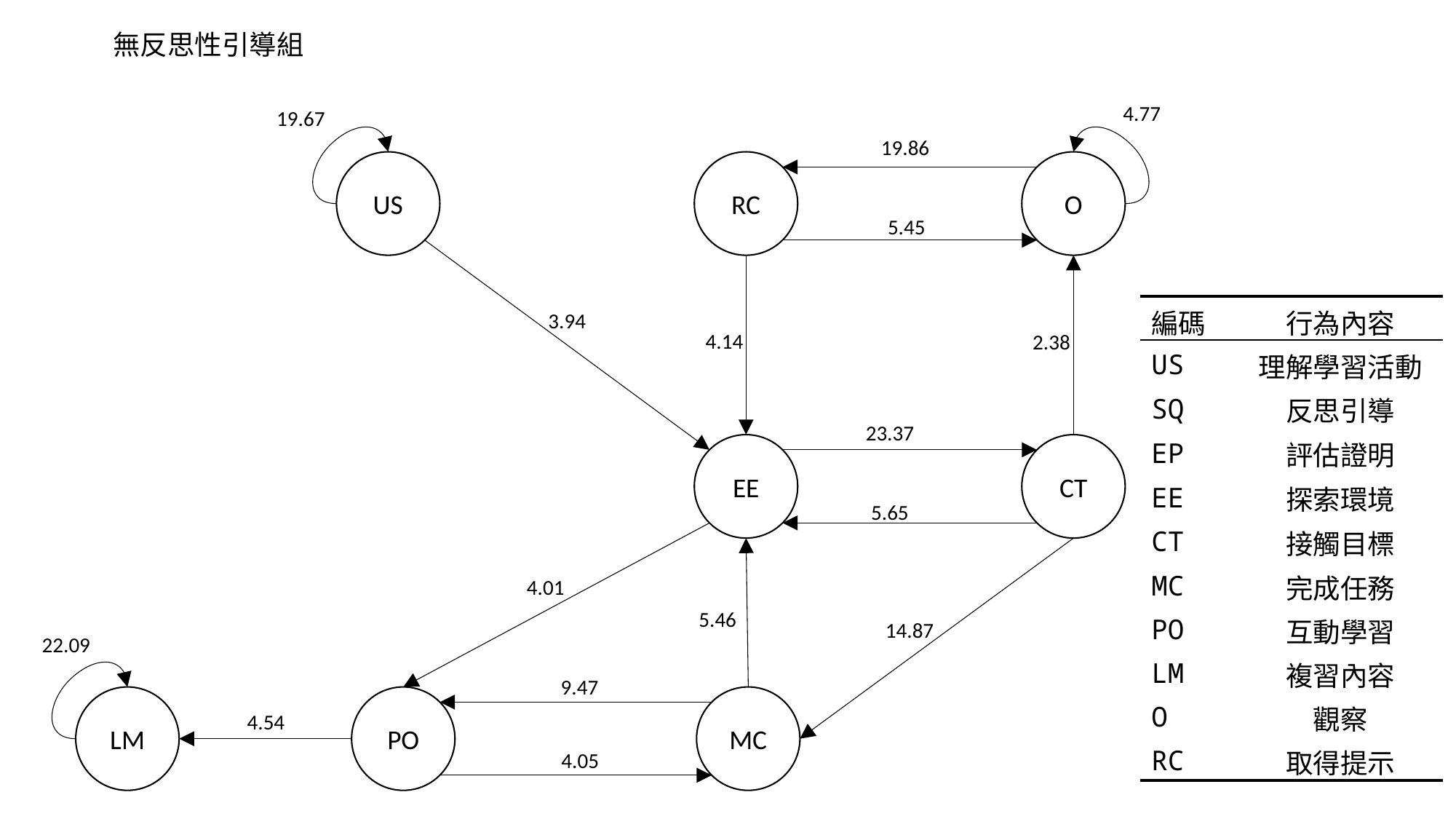

1111
HTC組
無反思性引導組
4.77
19.67
19.86
US
RC
O
5.45
| 編碼 | 行為內容 |
| --- | --- |
| US | 理解學習活動 |
| SQ | 反思引導 |
| EP | 評估證明 |
| EE | 探索環境 |
| CT | 接觸目標 |
| MC | 完成任務 |
| PO | 互動學習 |
| LM | 複習內容 |
| O | 觀察 |
| RC | 取得提示 |
3.94
4.14
2.38
23.37
CT
EE
5.65
4.01
5.46
14.87
22.09
9.47
LM
PO
MC
4.54
4.05